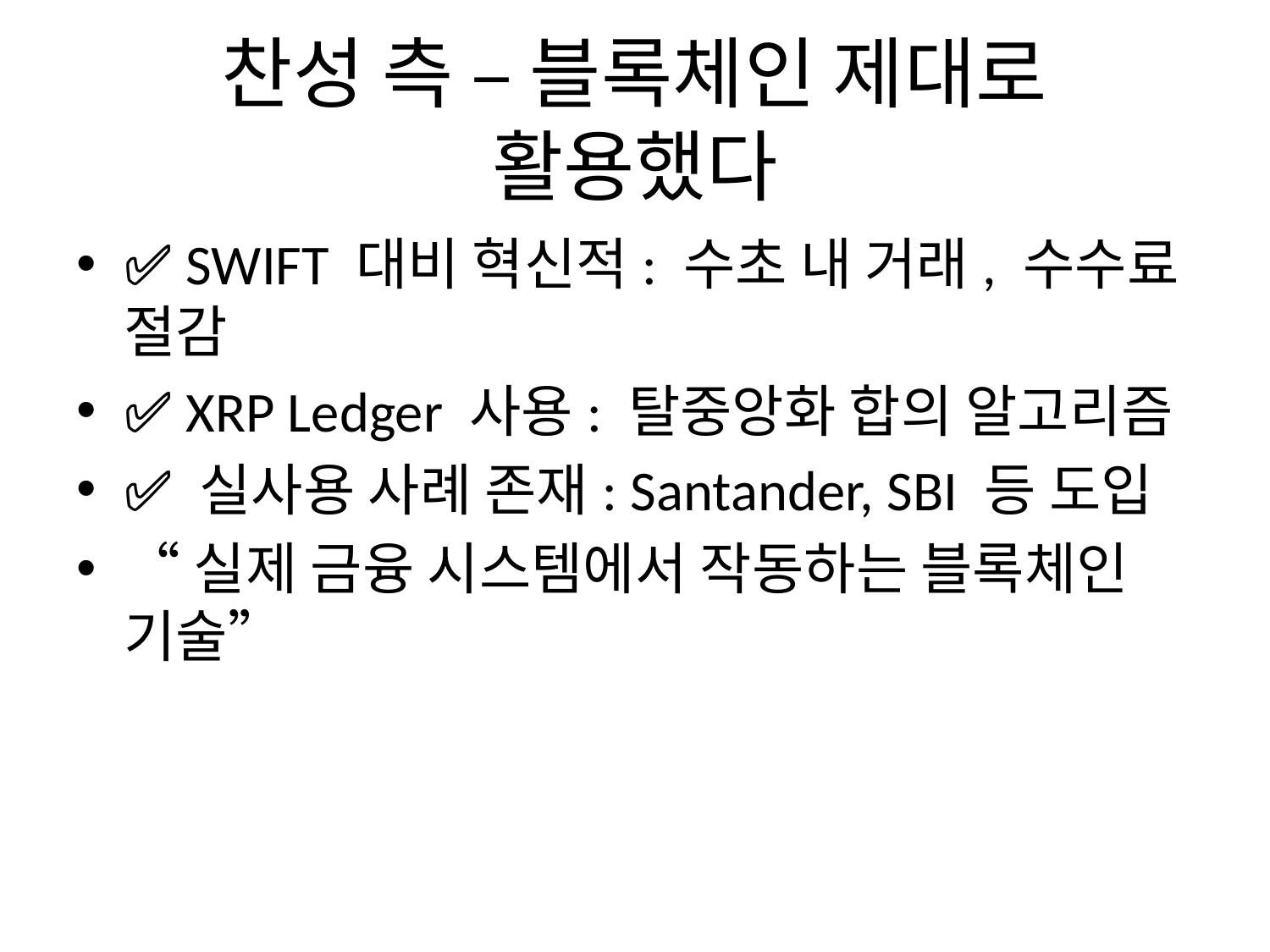

# 찬성 측 – 블록체인 제대로 활용했다
✅ SWIFT 대비 혁신적: 수초 내 거래, 수수료 절감
✅ XRP Ledger 사용: 탈중앙화 합의 알고리즘
✅ 실사용 사례 존재: Santander, SBI 등 도입
“실제 금융 시스템에서 작동하는 블록체인 기술”